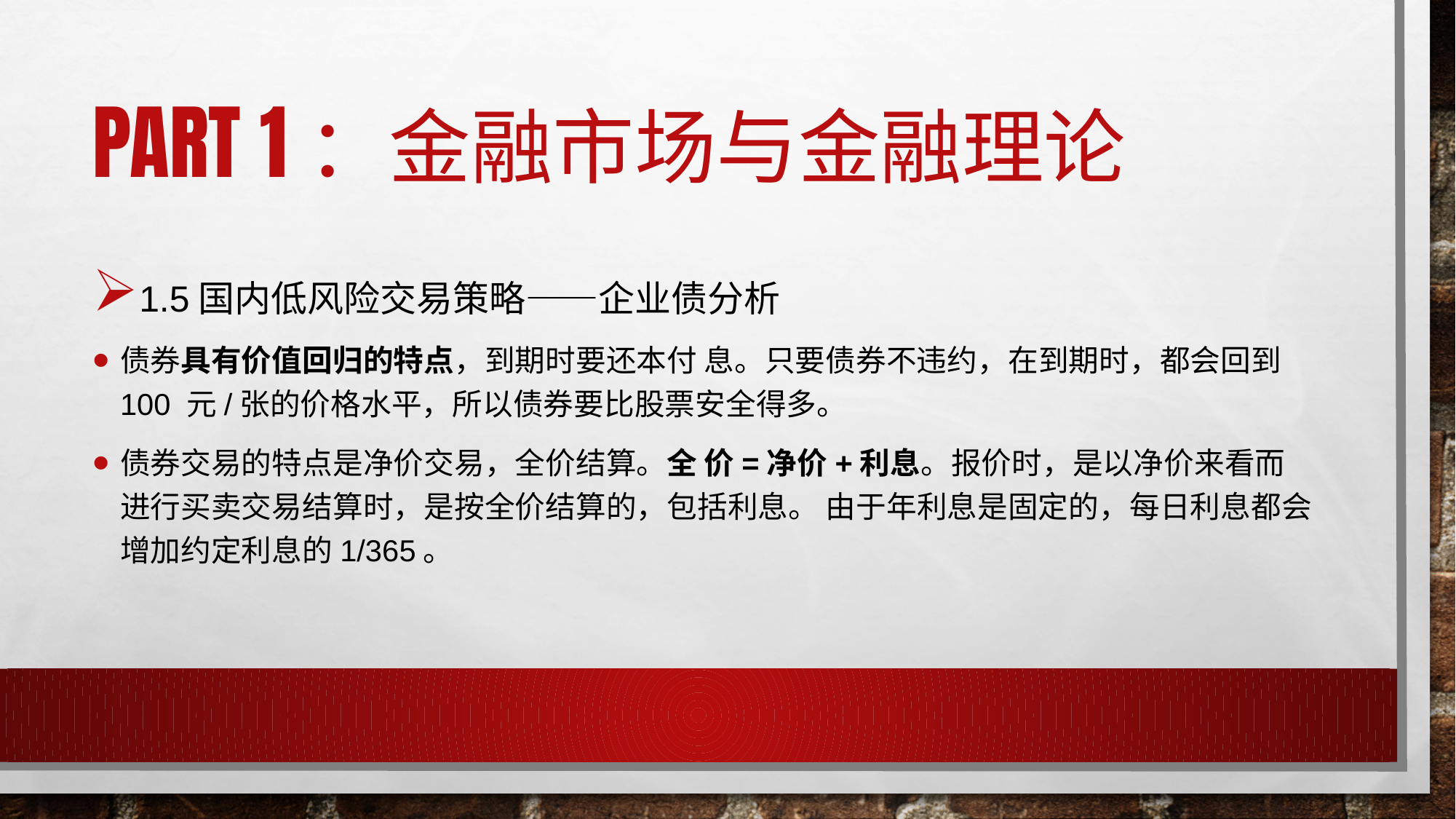

# Part 1：金融市场与金融理论
1.5国内低风险交易策略——企业债分析
债券具有价值回归的特点，到期时要还本付 息。只要债券不违约，在到期时，都会回到100 元/张的价格水平，所以债券要比股票安全得多。
债券交易的特点是净价交易，全价结算。全 价=净价+利息。报价时，是以净价来看而进行买卖交易结算时，是按全价结算的，包括利息。 由于年利息是固定的，每日利息都会增加约定利息的1/365。